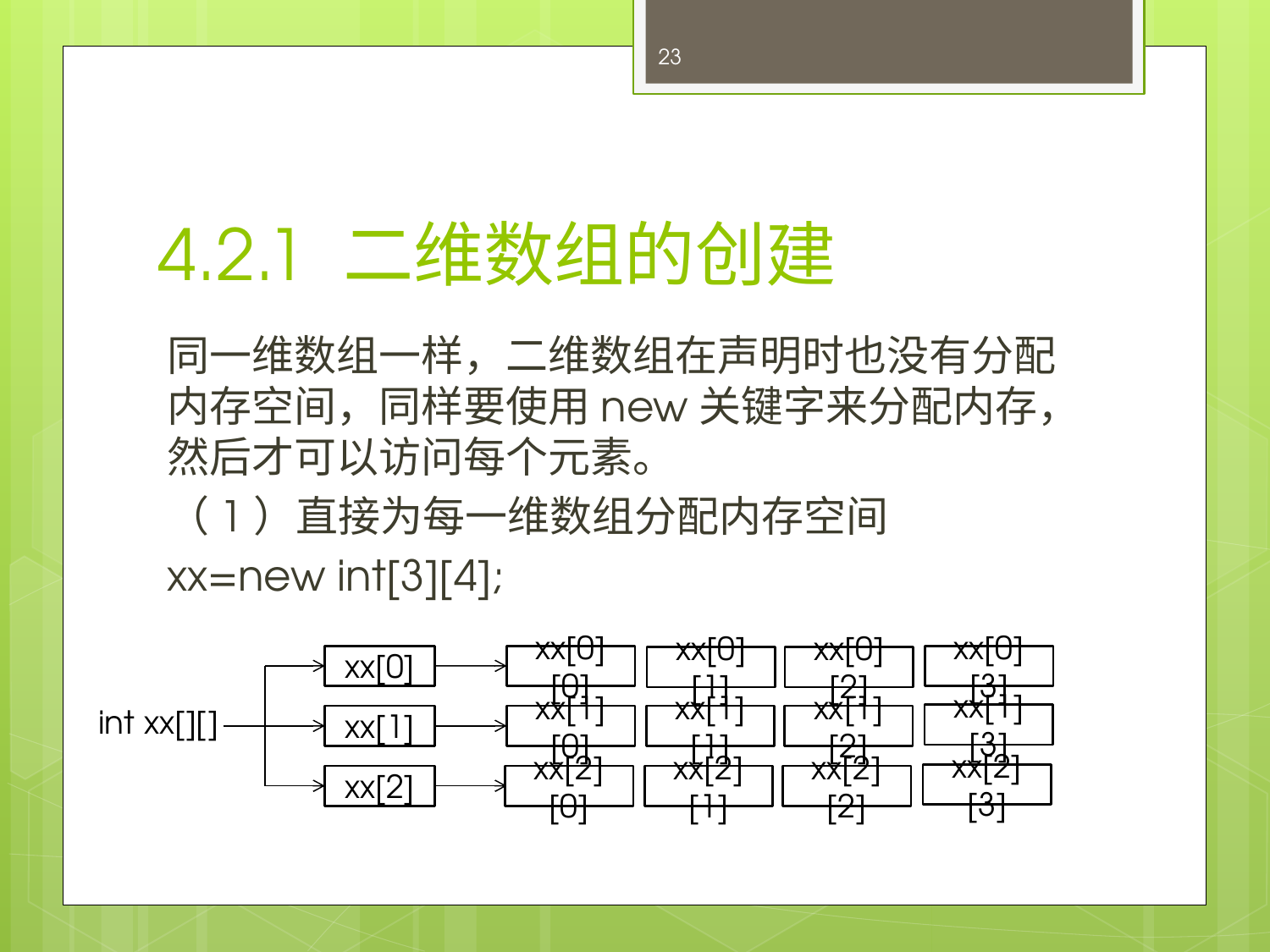

23
# 4.2.1 二维数组的创建
同一维数组一样，二维数组在声明时也没有分配内存空间，同样要使用new关键字来分配内存，然后才可以访问每个元素。
（1）直接为每一维数组分配内存空间
xx=new int[3][4];
xx[0]
xx[0][0]
xx[0][3]
xx[0][1]
xx[0][2]
int xx[][]
xx[1][3]
xx[1]
xx[1][0]
xx[1][1]
xx[1][2]
xx[2][3]
xx[2]
xx[2][0]
xx[2][1]
xx[2][2]